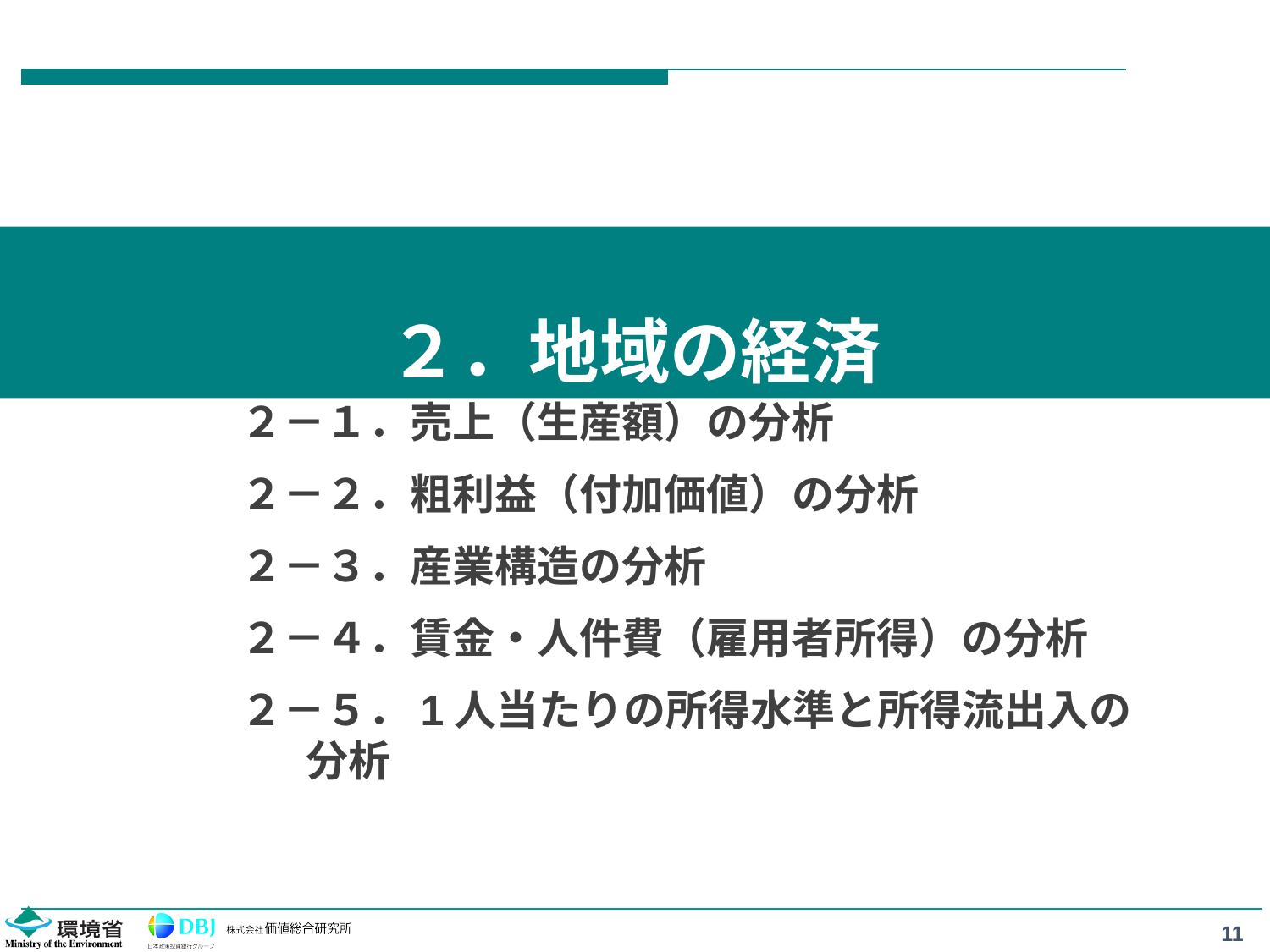

# ２．地域の経済
２－１．売上（生産額）の分析
２－２．粗利益（付加価値）の分析
２－３．産業構造の分析
２－４．賃金・人件費（雇用者所得）の分析
２－５．1人当たりの所得水準と所得流出入の分析
11